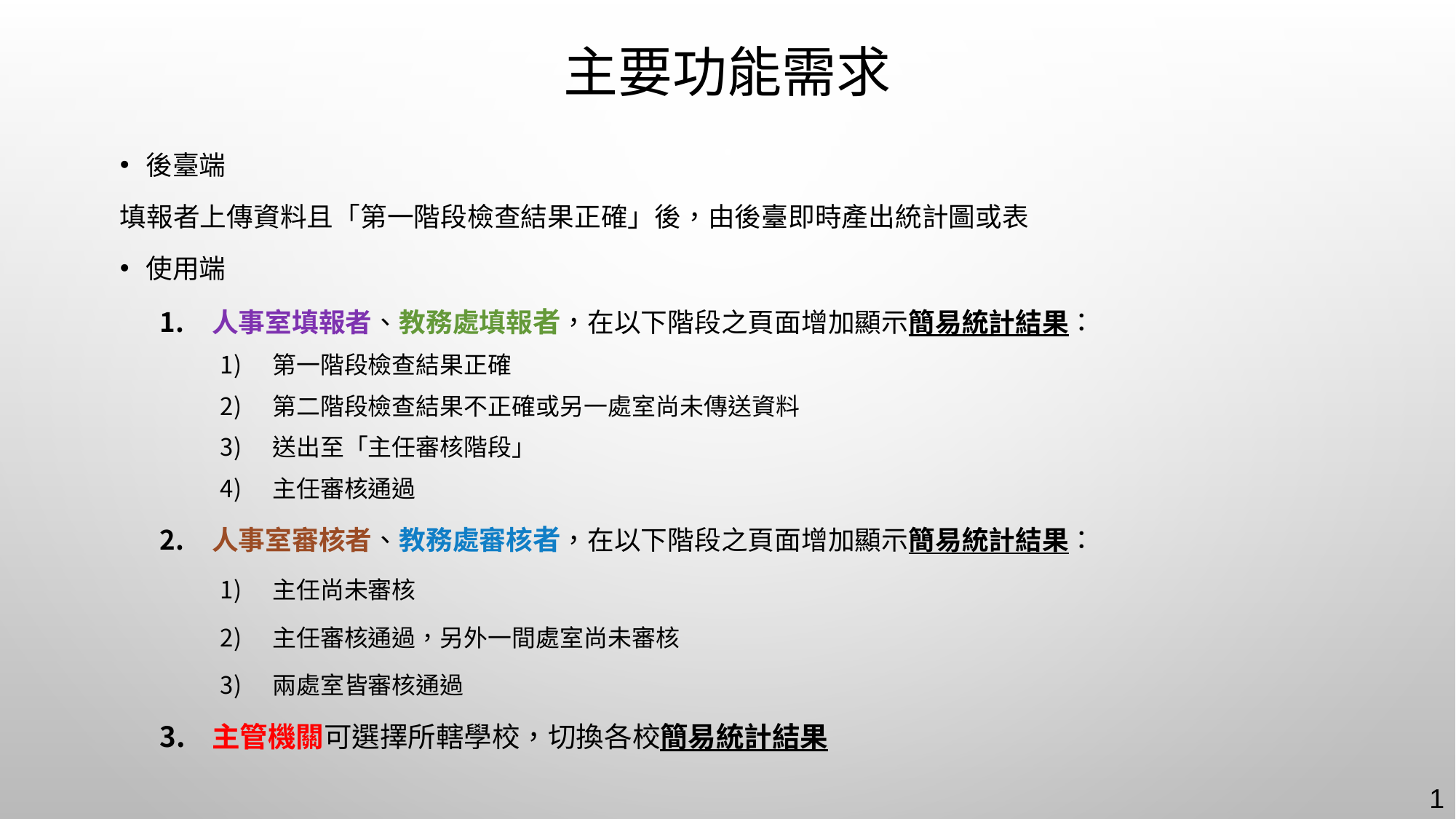

# 主要功能需求
後臺端
填報者上傳資料且「第一階段檢查結果正確」後，由後臺即時產出統計圖或表
使用端
人事室填報者、教務處填報者，在以下階段之頁面增加顯示簡易統計結果：
第一階段檢查結果正確
第二階段檢查結果不正確或另一處室尚未傳送資料
送出至「主任審核階段」
主任審核通過
人事室審核者、教務處審核者，在以下階段之頁面增加顯示簡易統計結果：
主任尚未審核
主任審核通過，另外一間處室尚未審核
兩處室皆審核通過
主管機關可選擇所轄學校，切換各校簡易統計結果

1